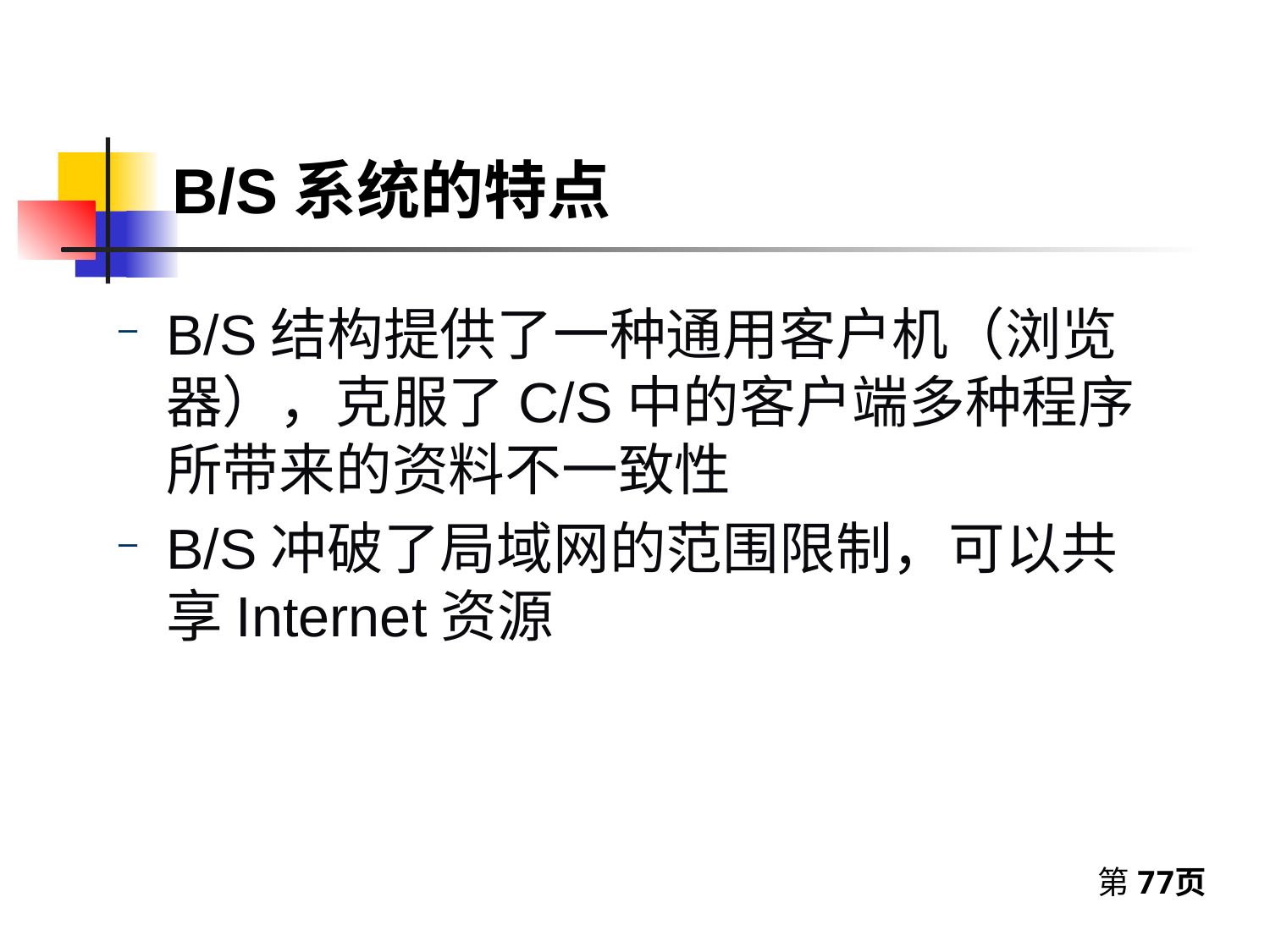

# B/S系统的特点
B/S结构提供了一种通用客户机（浏览器），克服了C/S中的客户端多种程序所带来的资料不一致性
B/S冲破了局域网的范围限制，可以共享Internet资源